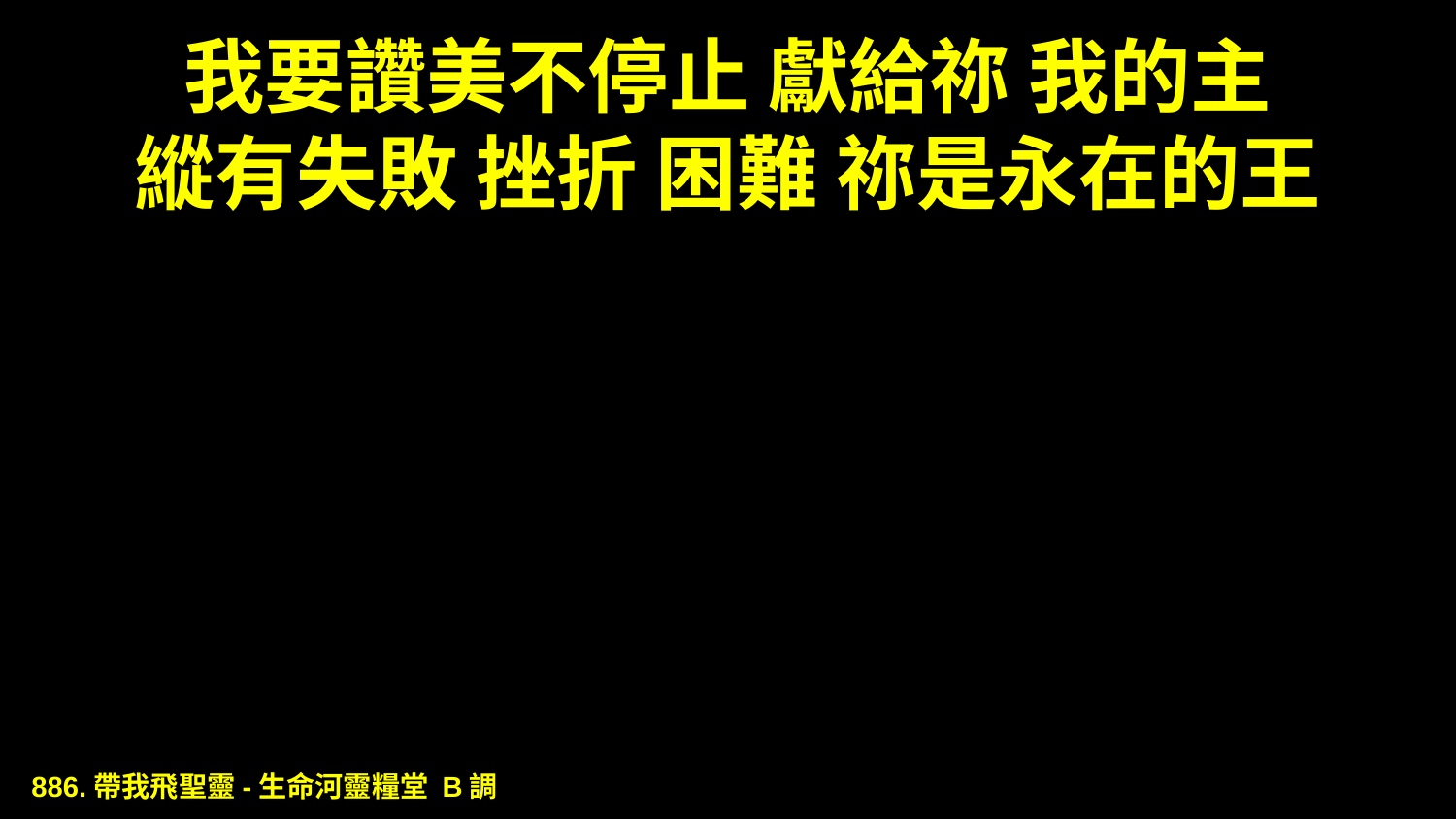

# 我要讚美不停止 獻給祢 我的主 縱有失敗 挫折 困難 祢是永在的王
886.帶我飛聖靈-生命河靈糧堂 B調